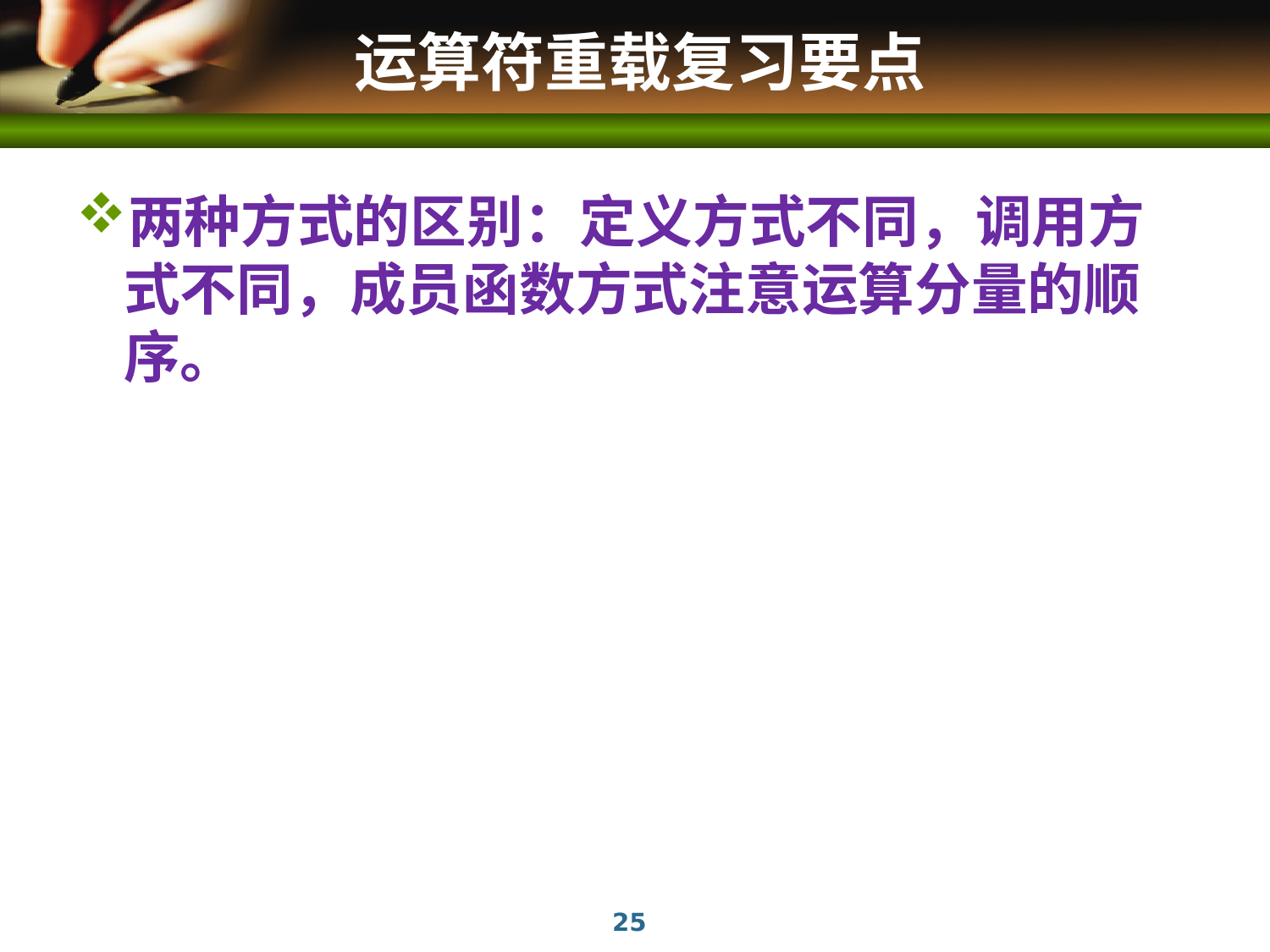

# 运算符重载复习要点
两种方式的区别：定义方式不同，调用方式不同，成员函数方式注意运算分量的顺序。

25